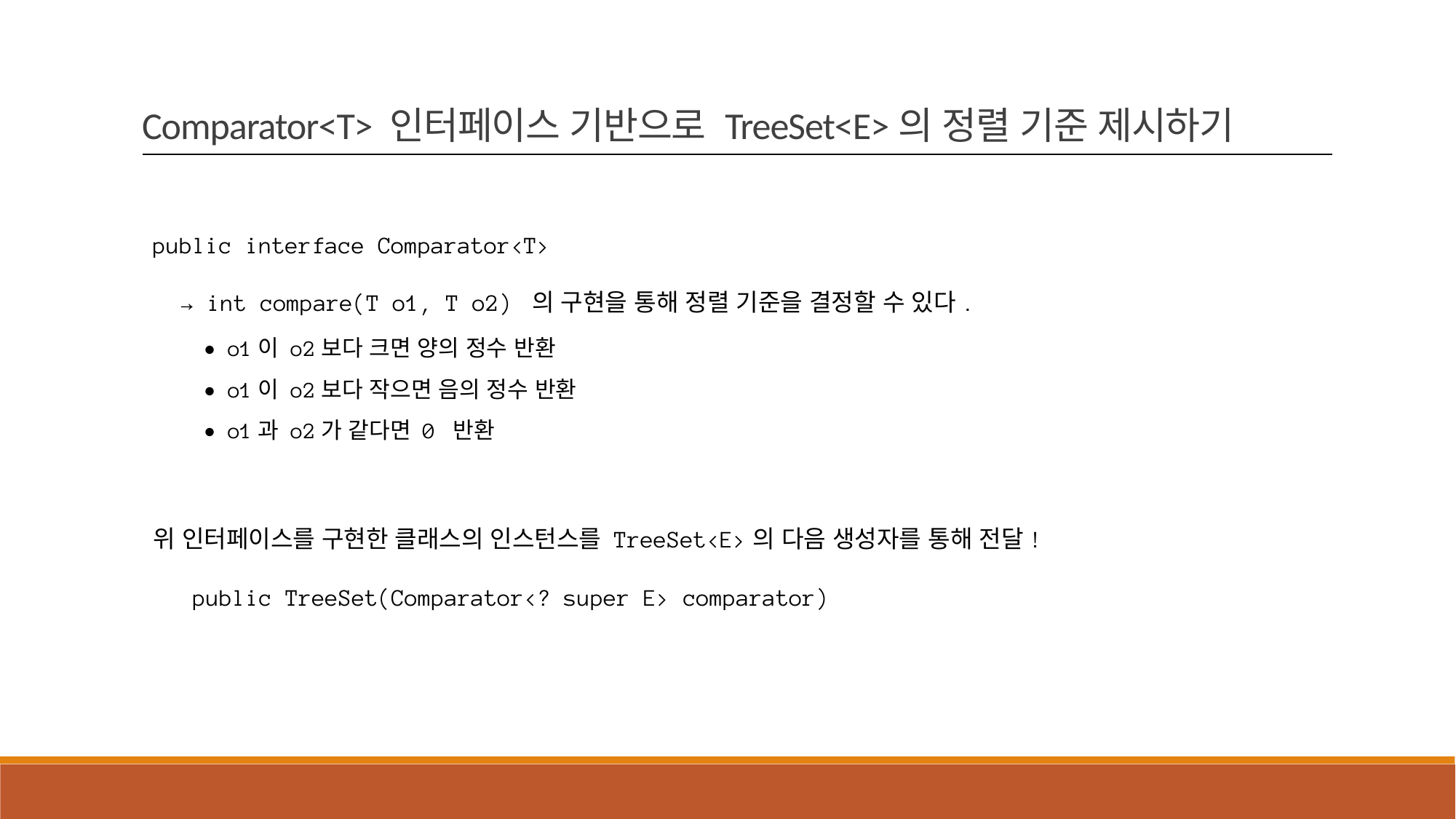

Comparator<T> 인터페이스 기반으로 TreeSet<E>의 정렬 기준 제시하기
public interface Comparator<T>
  → int compare(T o1, T o2) 의 구현을 통해 정렬 기준을 결정할 수 있다.
• o1이 o2보다 크면 양의 정수 반환
• o1이 o2보다 작으면 음의 정수 반환
• o1과 o2가 같다면 0 반환
위 인터페이스를 구현한 클래스의 인스턴스를 TreeSet<E>의 다음 생성자를 통해 전달!
   public TreeSet(Comparator<? super E> comparator)